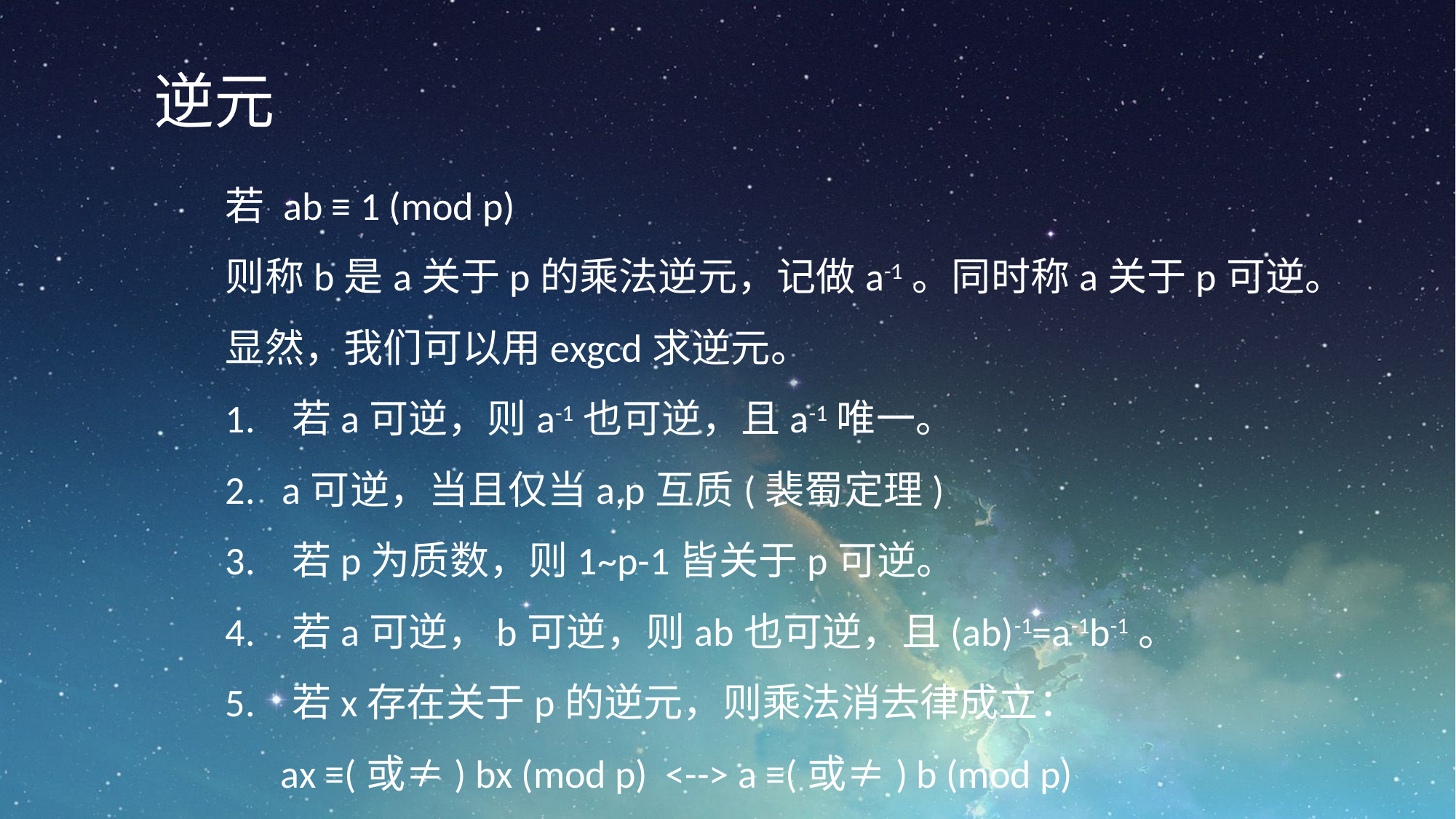

逆元
若 ab ≡ 1 (mod p)
则称b是a关于p的乘法逆元，记做a-1。同时称a关于p可逆。
显然，我们可以用exgcd求逆元。
1.   若a可逆，则a-1也可逆，且a-1唯一。
2.   a可逆，当且仅当a,p互质(裴蜀定理)
3.   若p为质数，则1~p-1皆关于p可逆。
4.   若a可逆，b可逆，则ab也可逆，且(ab)-1=a-1b-1。
5.   若x存在关于p的逆元，则乘法消去律成立：
	  ax ≡(或≠) bx (mod p)  <--> a ≡(或≠) b (mod p)